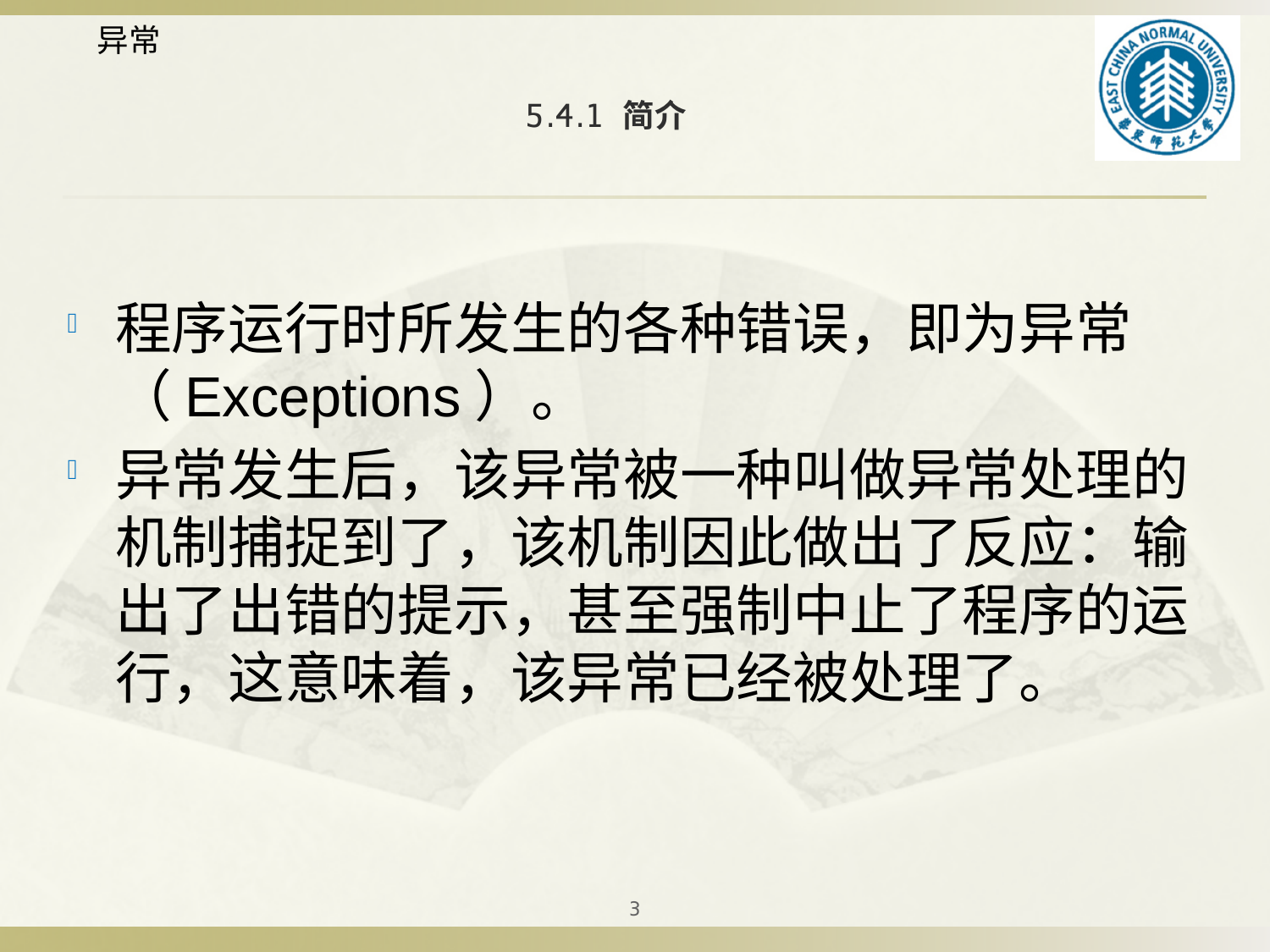

# 5.4.1 简介
程序运行时所发生的各种错误，即为异常
（Exceptions）。
异常发生后，该异常被一种叫做异常处理的机制捕捉到了，该机制因此做出了反应：输出了出错的提示，甚至强制中止了程序的运行，这意味着，该异常已经被处理了。
3